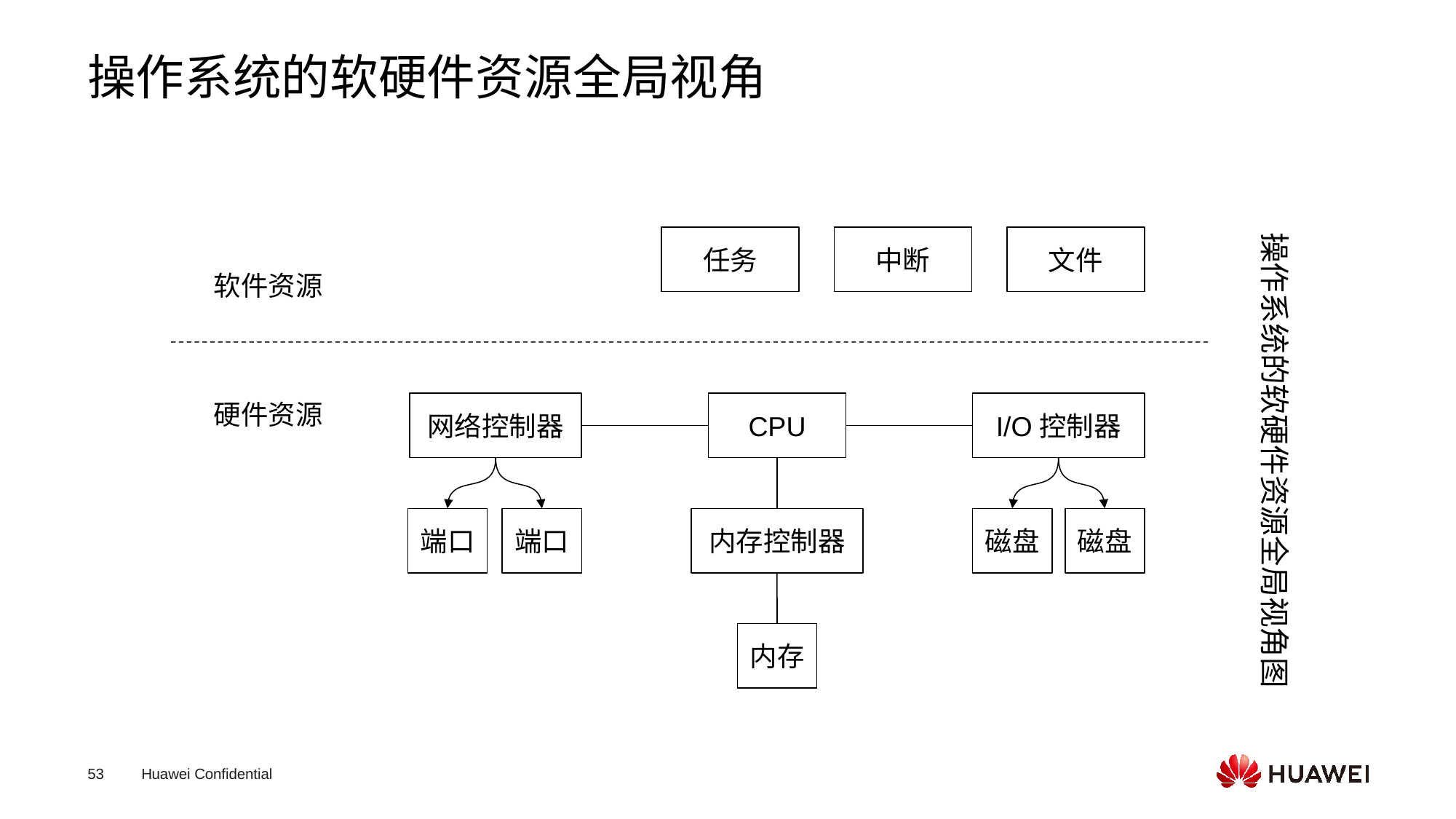

# 操作系统的软硬件资源全局视角
任务
中断
文件
操作系统的软硬件资源全局视角图
软件资源
硬件资源
网络控制器
CPU
I/O控制器
端口
端口
内存控制器
磁盘
磁盘
内存